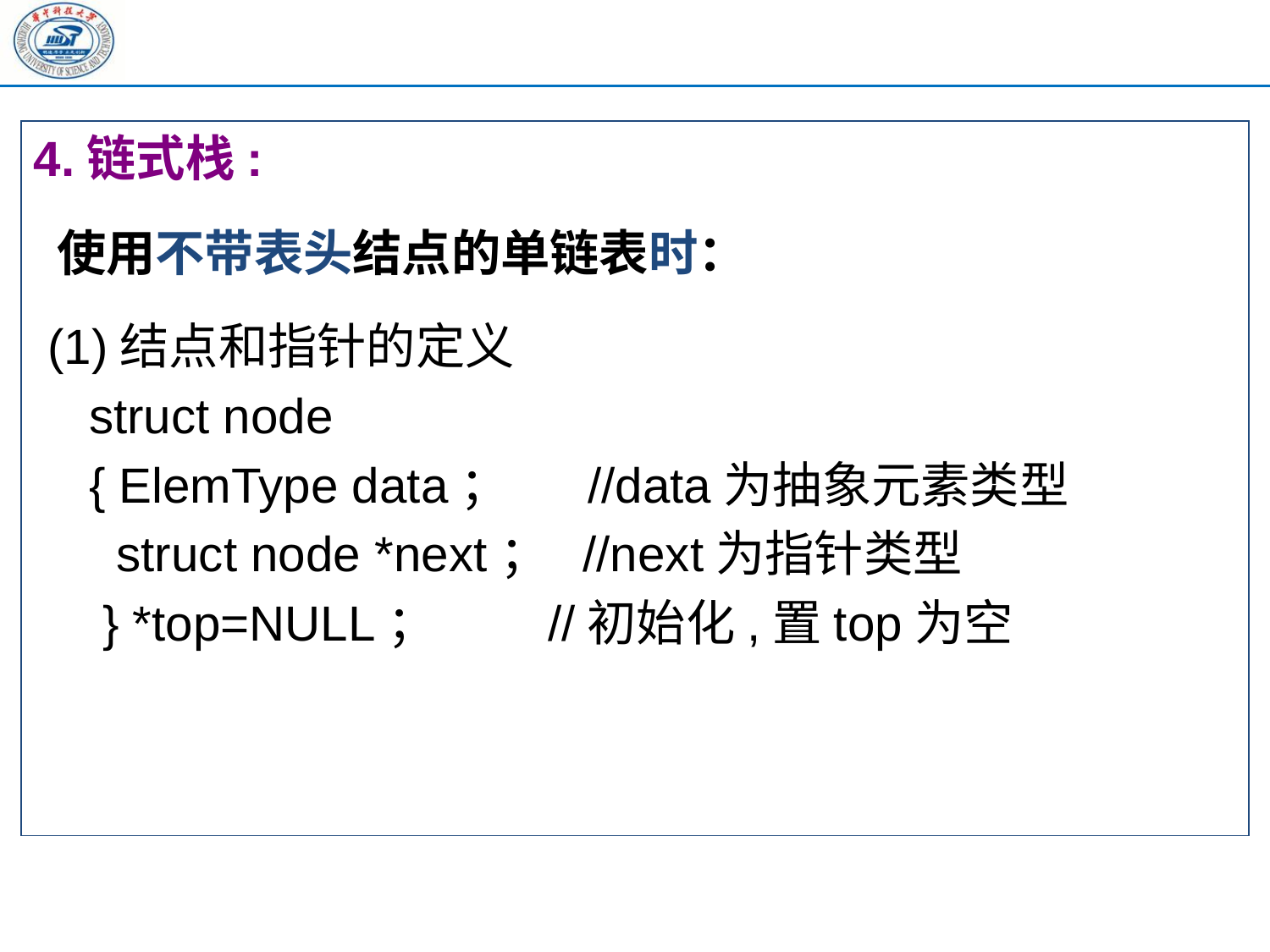

4.链式栈:

 使用不带表头结点的单链表时：

 (1)结点和指针的定义
    struct node
    { ElemType data；      //data为抽象元素类型
      struct node *next；  //next为指针类型
     } *top=NULL；         //初始化,置top为空